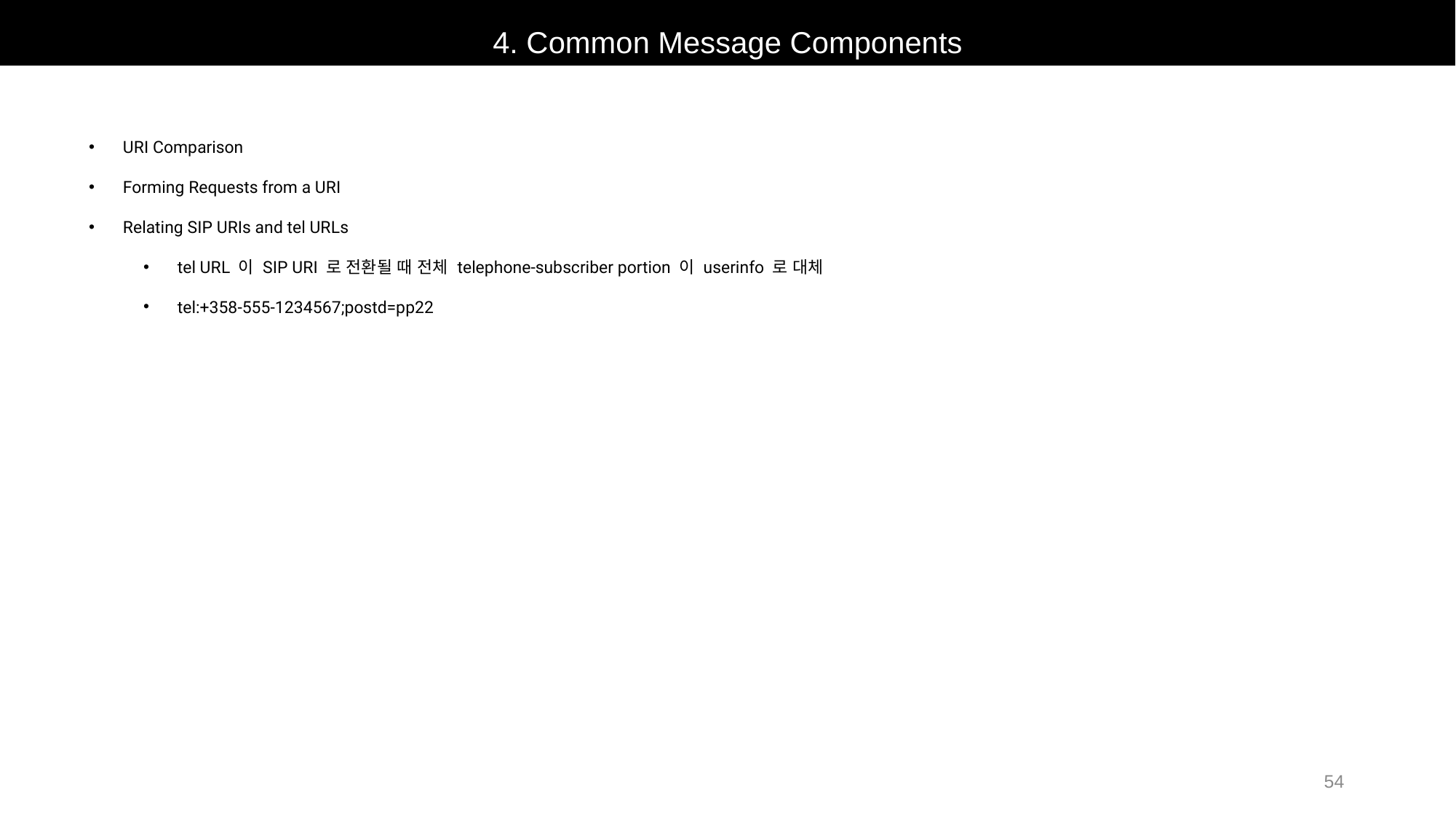

# 4. Common Message Components
URI Comparison
Forming Requests from a URI
Relating SIP URIs and tel URLs
tel URL 이 SIP URI 로 전환될 때 전체 telephone-subscriber portion 이 userinfo 로 대체
tel:+358-555-1234567;postd=pp22

54